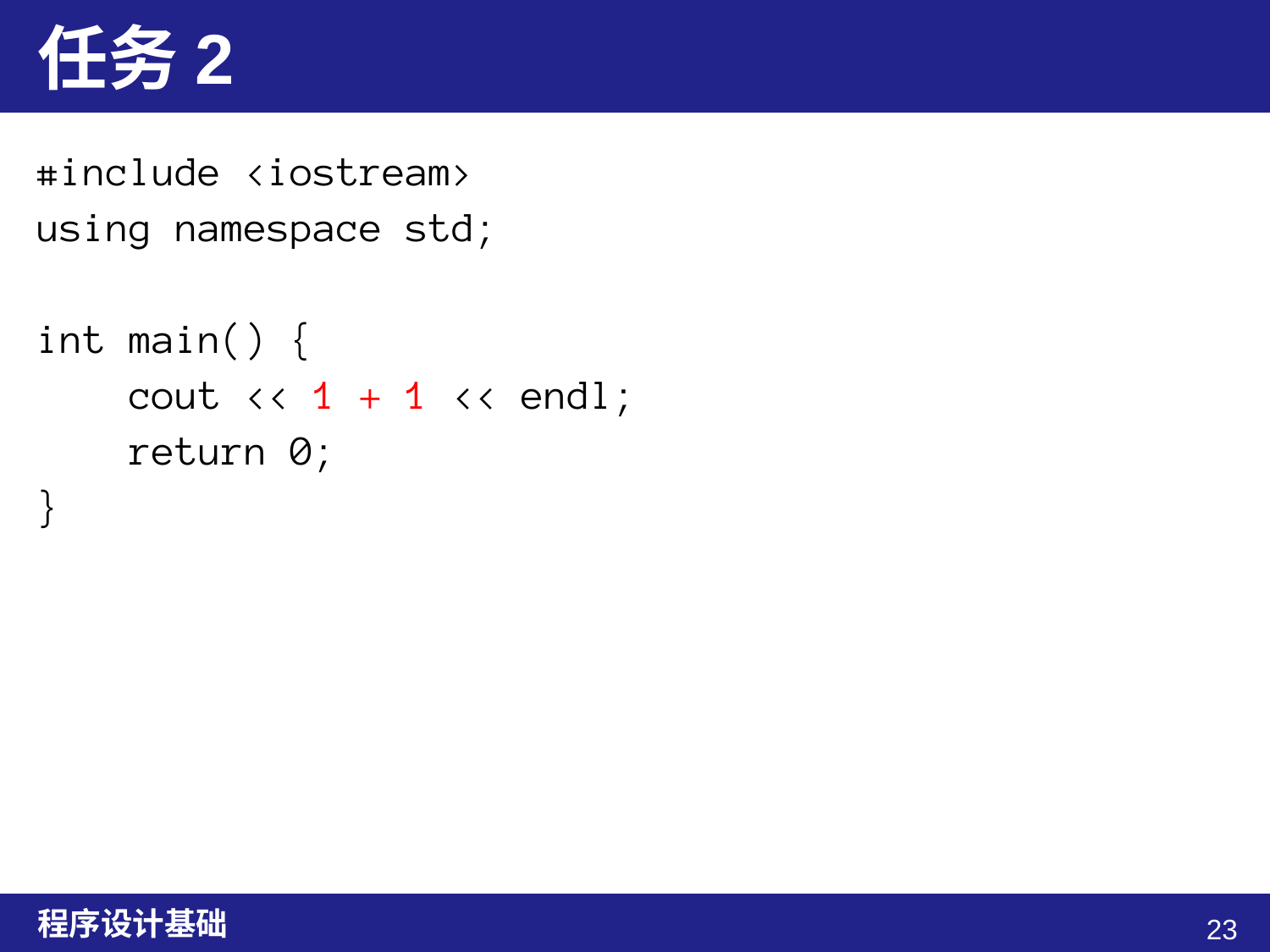

# 任务2
#include <iostream>
using namespace std;

int main() {
    cout << 1 + 1 << endl;
    return 0;
}